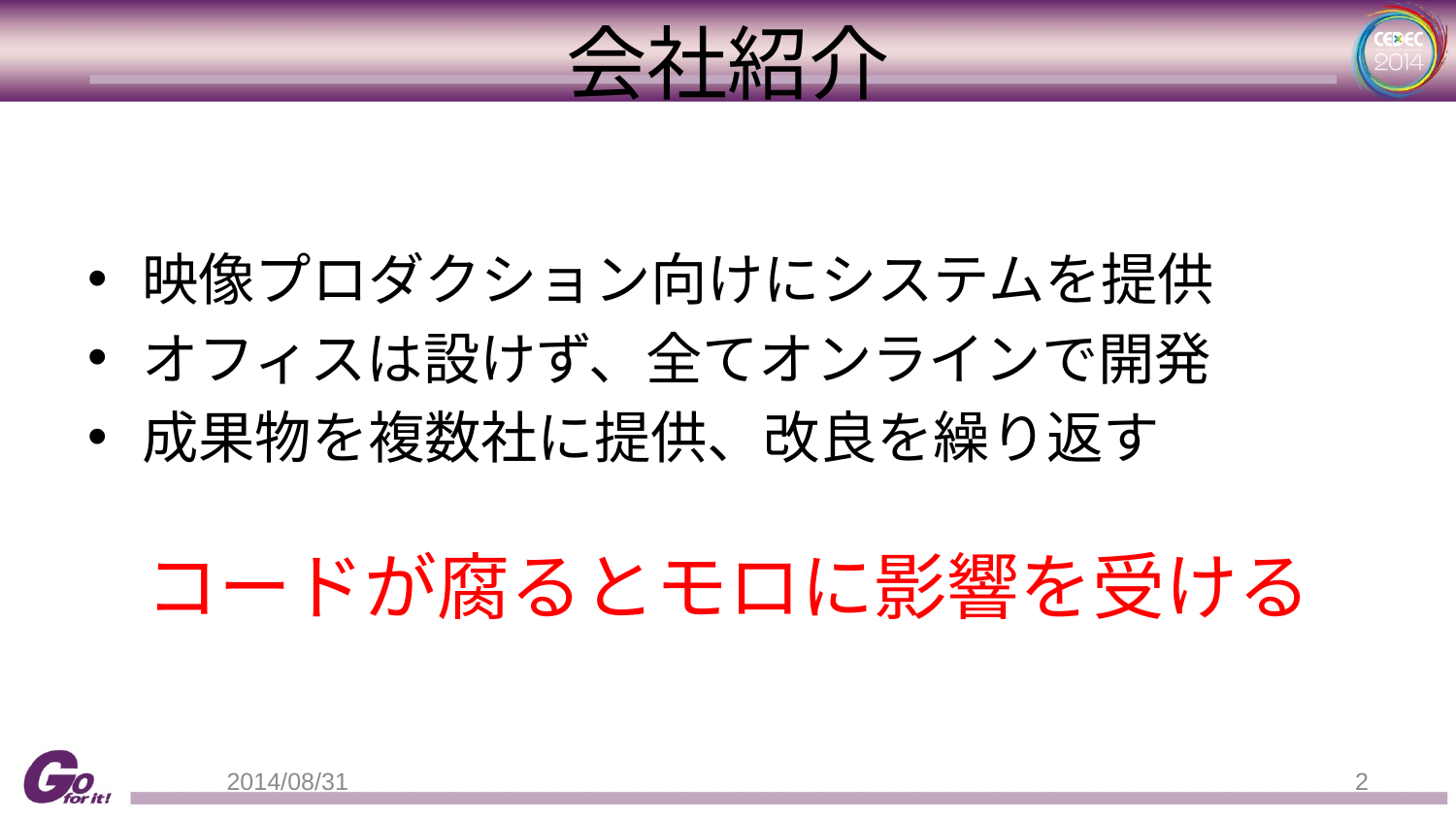

# 会社紹介
映像プロダクション向けにシステムを提供
オフィスは設けず、全てオンラインで開発
成果物を複数社に提供、改良を繰り返す

コードが腐るとモロに影響を受ける
2014/08/31
2